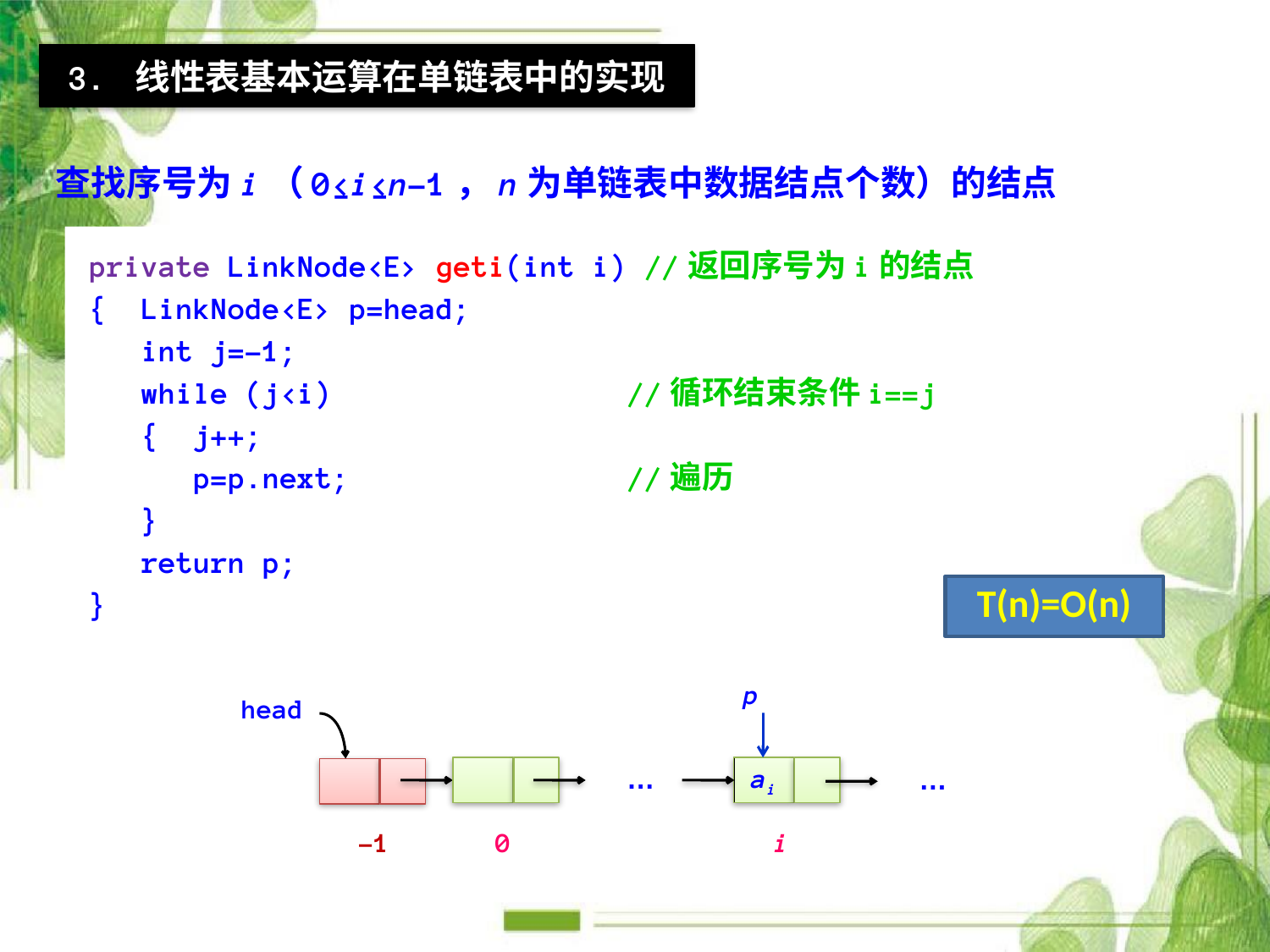

3. 线性表基本运算在单链表中的实现
查找序号为i（0≤i≤n-1，n为单链表中数据结点个数）的结点
private LinkNode<E> geti(int i) //返回序号为i的结点
{  LinkNode<E> p=head;
   int j=-1;
   while (j<i)                 //循环结束条件i==j
   {  j++;
      p=p.next;                //遍历
   }
   return p;
}
T(n)=O(n)
p
head

ai

…
…

0
i
-1